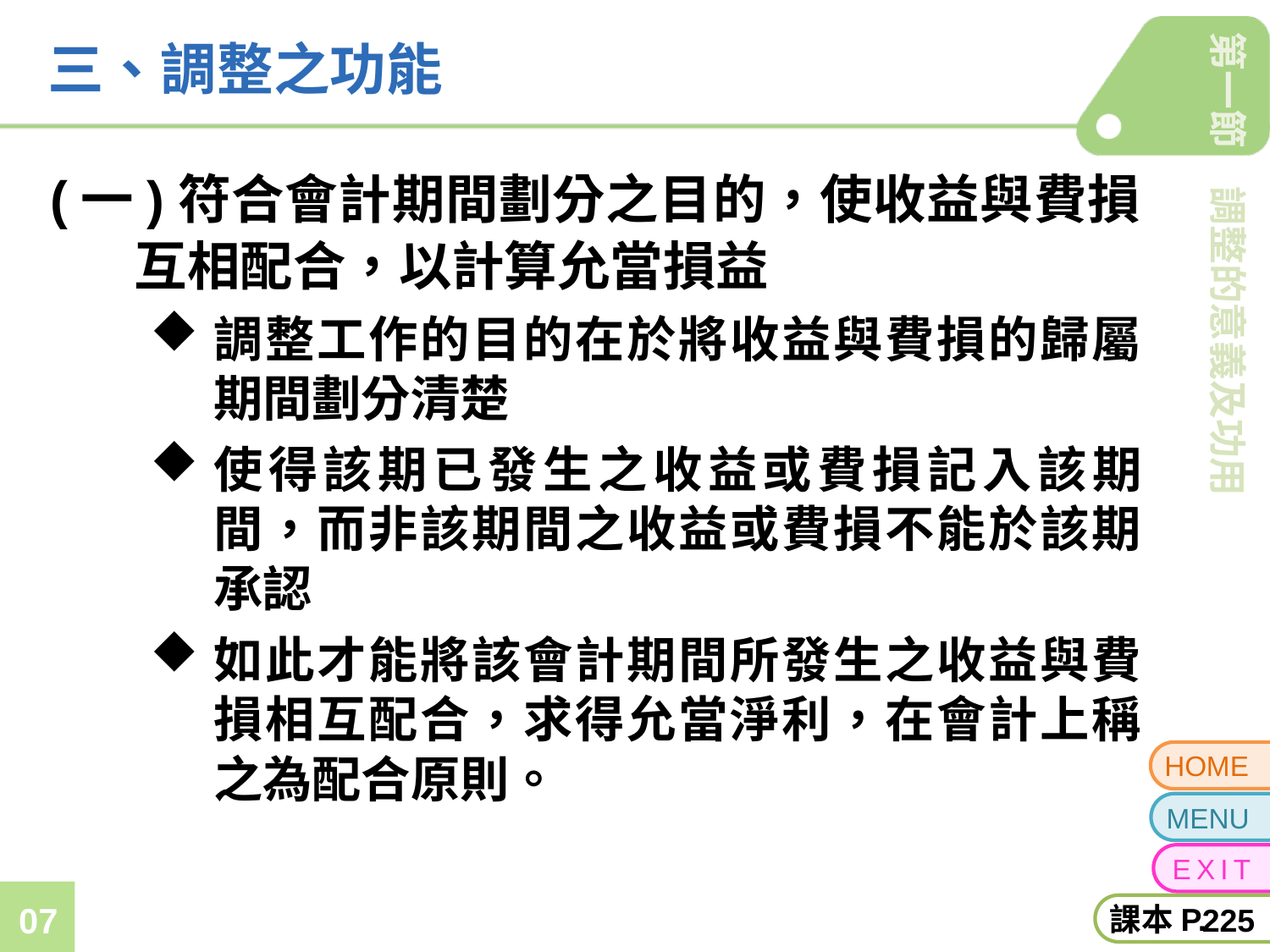

# 三、調整之功能
(一)符合會計期間劃分之目的，使收益與費損
       互相配合，以計算允當損益
調整工作的目的在於將收益與費損的歸屬期間劃分清楚
使得該期已發生之收益或費損記入該期間，而非該期間之收益或費損不能於該期承認
如此才能將該會計期間所發生之收益與費損相互配合，求得允當淨利，在會計上稱之為配合原則。
225